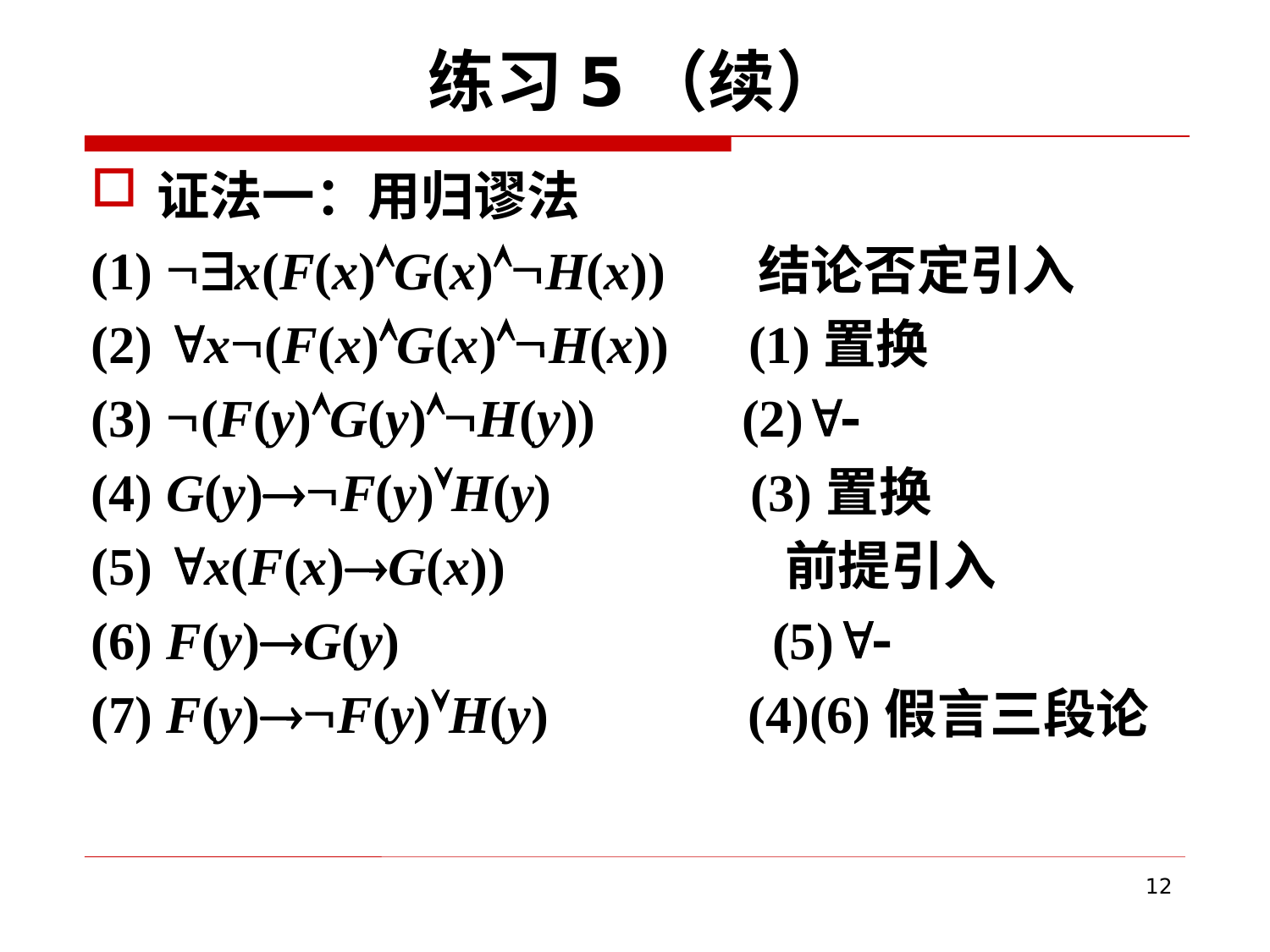

# 练习5（续）
证法一：用归谬法
(1) ¬∃x(F(x)∧G(x)∧¬H(x))      结论否定引入
(2) ∀x¬(F(x)∧G(x)∧¬H(x))      (1)置换
(3) ¬(F(y)∧G(y)∧¬H(y))           (2)∀−
(4) G(y)→¬F(y)∨H(y)               (3)置换
(5) ∀x(F(x)→G(x))                    前提引入
(6) F(y)→G(y)                            (5)∀−
(7) F(y)→¬F(y)∨H(y)               (4)(6)假言三段论

12